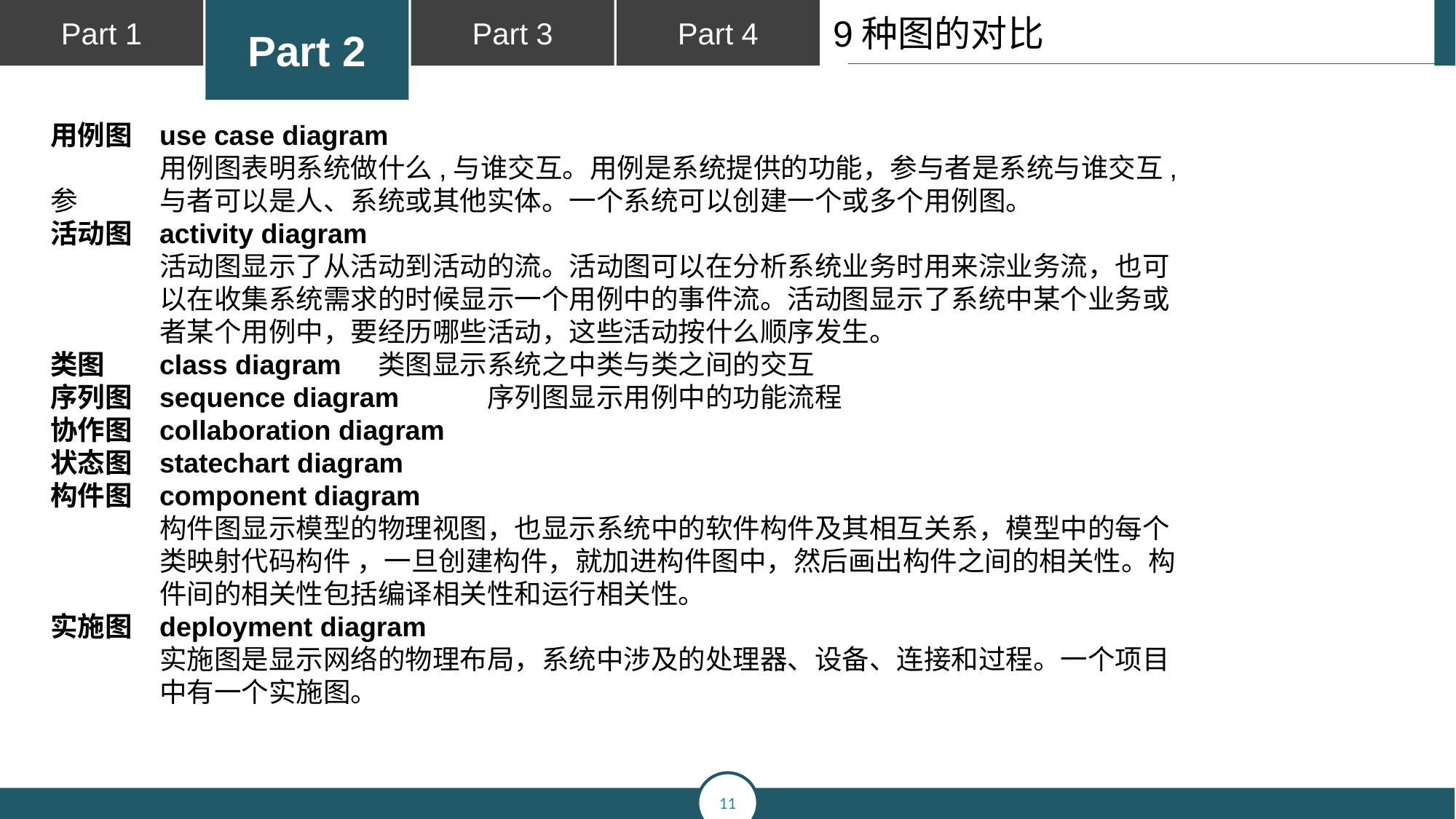

9种图的对比
用例图	use case diagram
	用例图表明系统做什么,与谁交互。用例是系统提供的功能，参与者是系统与谁交互,参	与者可以是人、系统或其他实体。一个系统可以创建一个或多个用例图。
活动图	activity diagram
	活动图显示了从活动到活动的流。活动图可以在分析系统业务时用来淙业务流，也可	以在收集系统需求的时候显示一个用例中的事件流。活动图显示了系统中某个业务或	者某个用例中，要经历哪些活动，这些活动按什么顺序发生。
类图	class diagram	类图显示系统之中类与类之间的交互
序列图	sequence diagram	序列图显示用例中的功能流程
协作图	collaboration diagram
状态图	statechart diagram
构件图	component diagram
	构件图显示模型的物理视图，也显示系统中的软件构件及其相互关系，模型中的每个	类映射代码构件 ，一旦创建构件，就加进构件图中，然后画出构件之间的相关性。构	件间的相关性包括编译相关性和运行相关性。
实施图	deployment diagram
	实施图是显示网络的物理布局，系统中涉及的处理器、设备、连接和过程。一个项目	中有一个实施图。